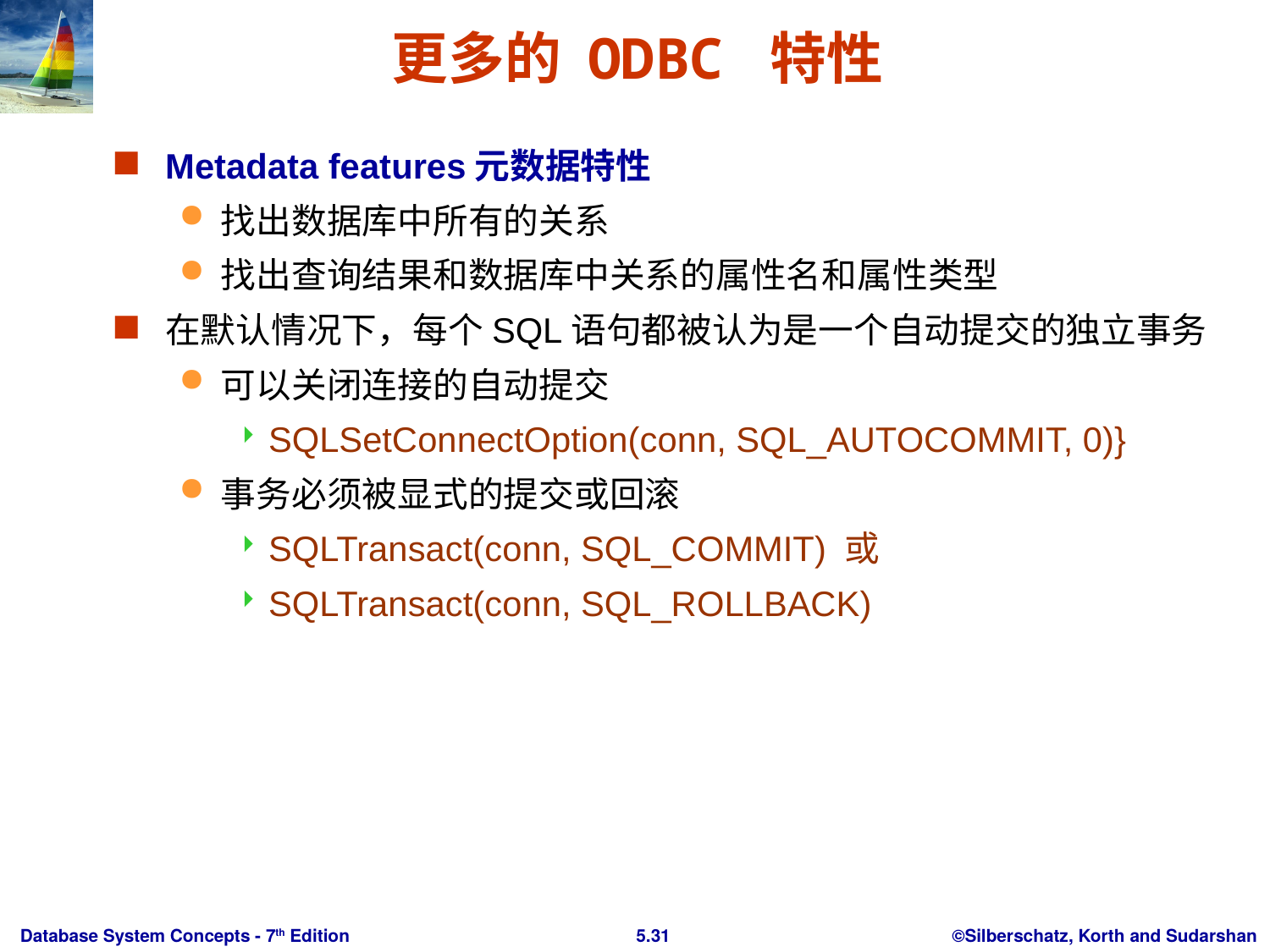

# 更多的 ODBC 特性
Metadata features元数据特性
找出数据库中所有的关系
找出查询结果和数据库中关系的属性名和属性类型
在默认情况下，每个SQL语句都被认为是一个自动提交的独立事务
可以关闭连接的自动提交
SQLSetConnectOption(conn, SQL_AUTOCOMMIT, 0)}
事务必须被显式的提交或回滚
SQLTransact(conn, SQL_COMMIT) 或
SQLTransact(conn, SQL_ROLLBACK)